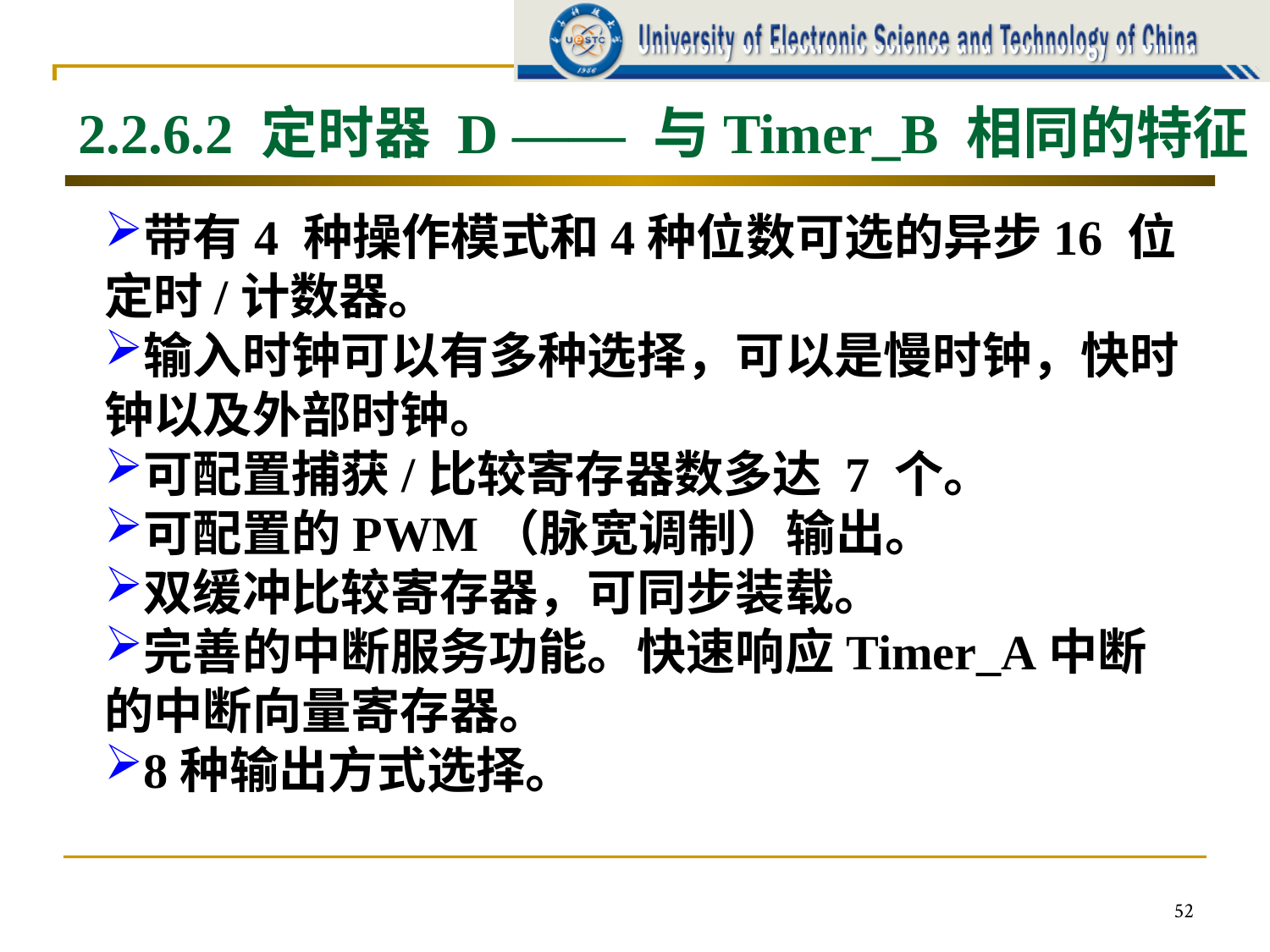

2.2.6.2 定时器 D —— 与Timer_B 相同的特征
带有4 种操作模式和4种位数可选的异步16 位定时/计数器。
输入时钟可以有多种选择，可以是慢时钟，快时钟以及外部时钟。
可配置捕获/比较寄存器数多达 7 个。
可配置的PWM（脉宽调制）输出。
双缓冲比较寄存器，可同步装载。
完善的中断服务功能。快速响应Timer_A中断的中断向量寄存器。
8种输出方式选择。
52